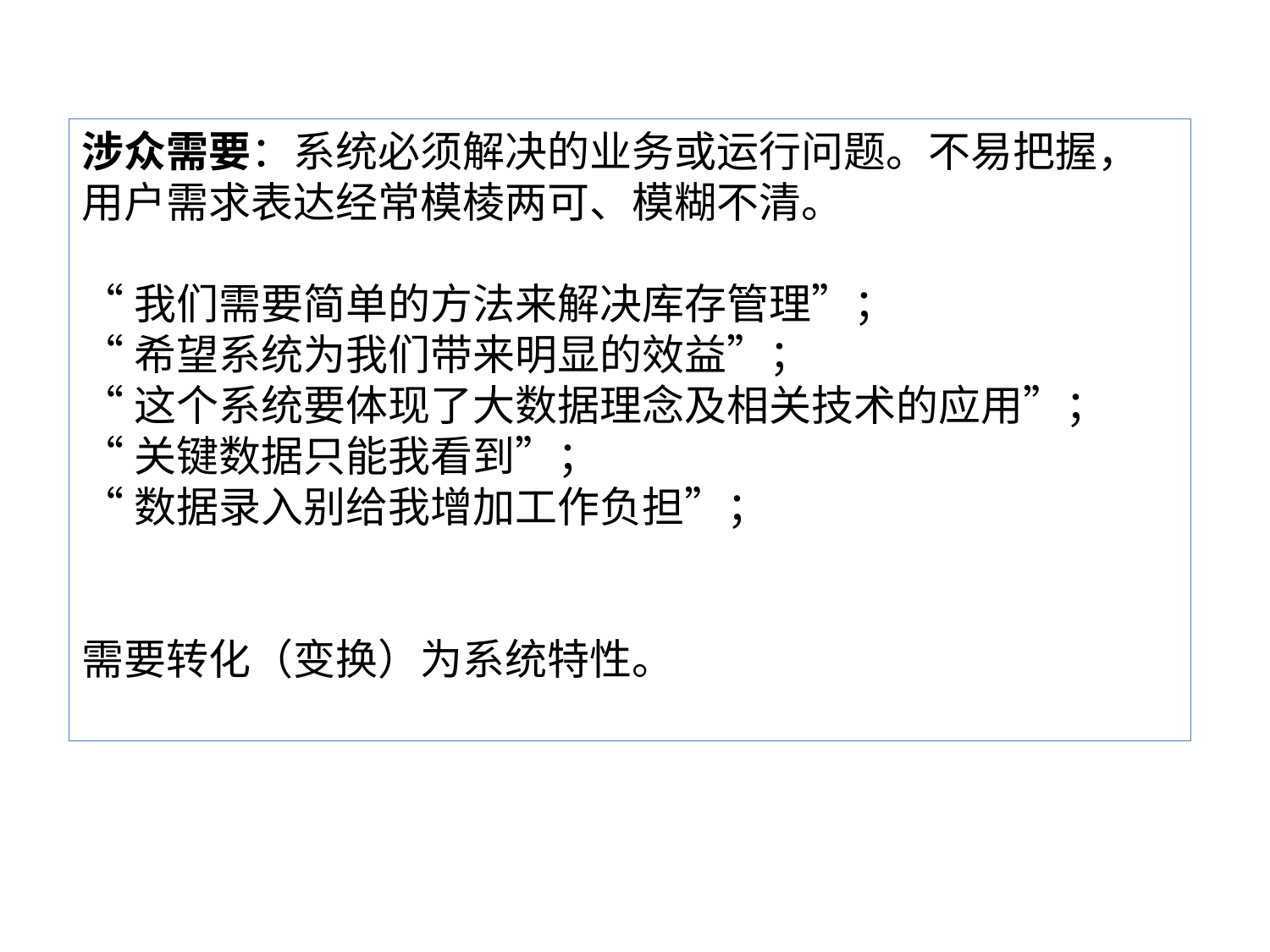

涉众需要：系统必须解决的业务或运行问题。不易把握，用户需求表达经常模棱两可、模糊不清。

“我们需要简单的方法来解决库存管理”；
“希望系统为我们带来明显的效益”；
“这个系统要体现了大数据理念及相关技术的应用”；
“关键数据只能我看到”；
“数据录入别给我增加工作负担”；

需要转化（变换）为系统特性。